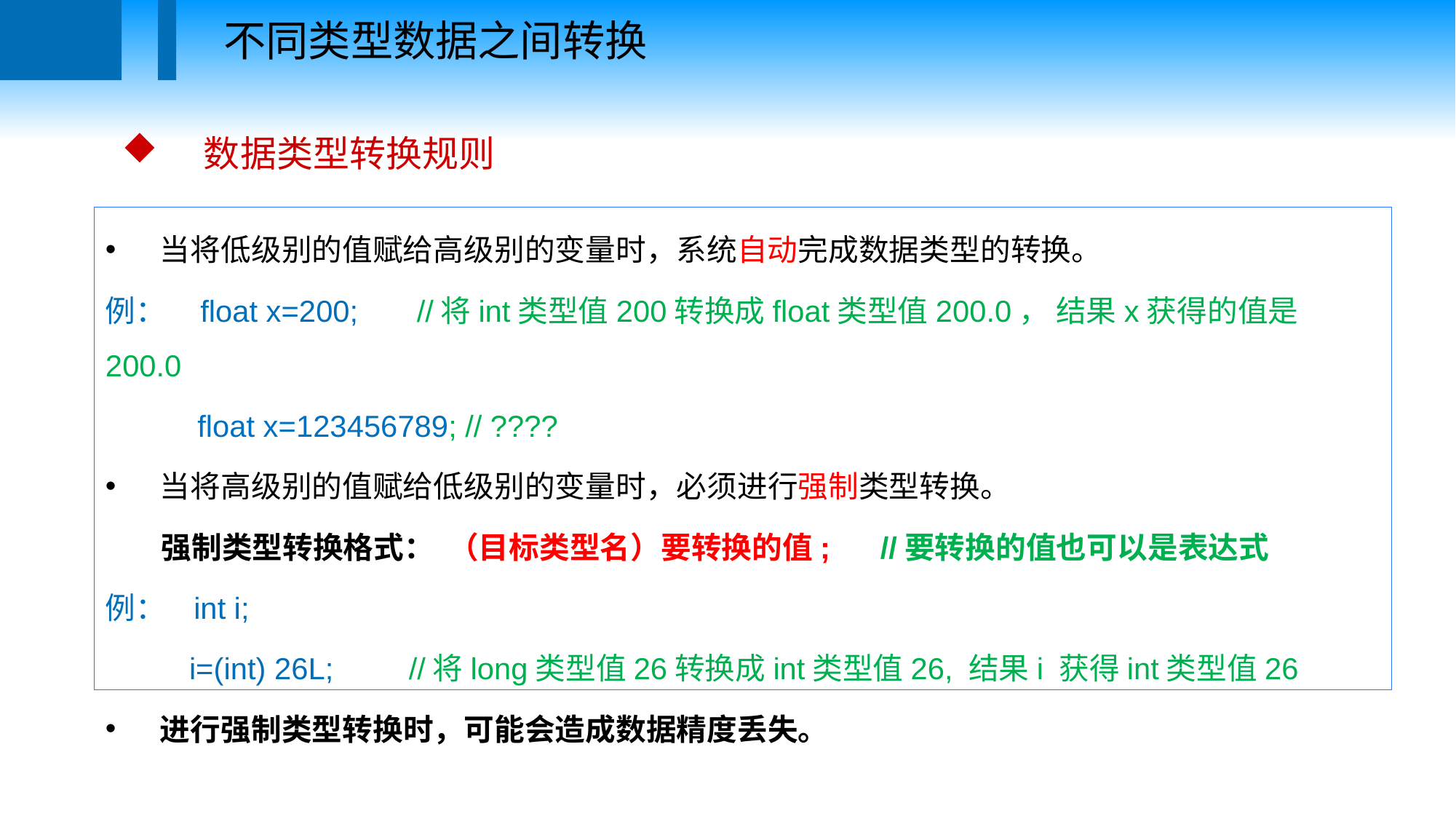

不同类型数据之间转换
# 数据类型转换规则
当将低级别的值赋给高级别的变量时，系统自动完成数据类型的转换。
例：    float x=200;       //将int类型值200转换成float类型值200.0， 结果x获得的值是200.0
           float x=123456789; // ????
当将高级别的值赋给低级别的变量时，必须进行强制类型转换。
       强制类型转换格式：  （目标类型名）要转换的值;      //要转换的值也可以是表达式
例：   int i;
          i=(int) 26L;         //将long类型值26转换成int类型值26, 结果i 获得int类型值26
进行强制类型转换时，可能会造成数据精度丢失。